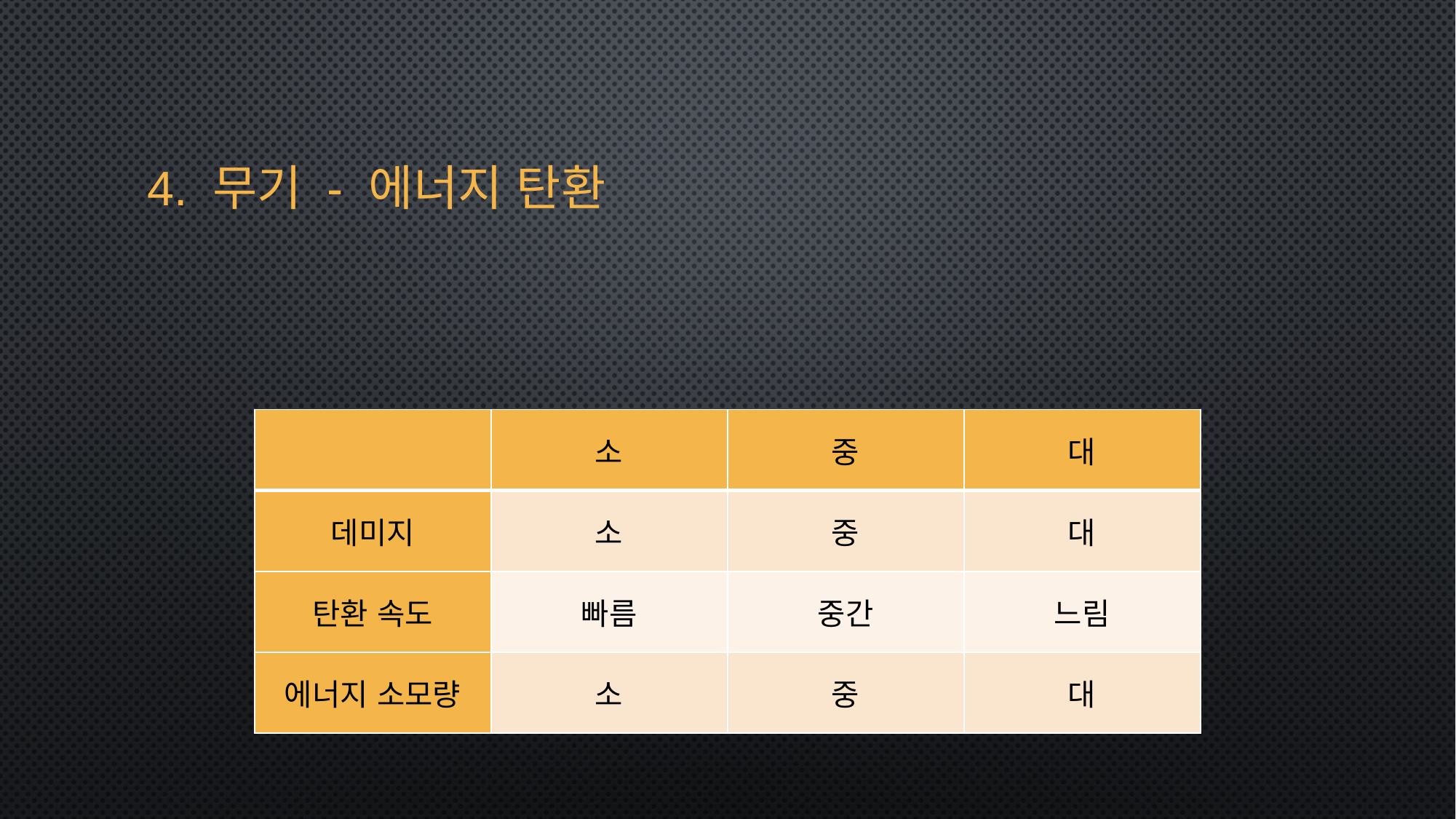

# 4. 무기 - 에너지 탄환
|  | 소 | 중 | 대 |
| --- | --- | --- | --- |
| 데미지 | 소 | 중 | 대 |
| 탄환 속도 | 빠름 | 중간 | 느림 |
| 에너지 소모량 | 소 | 중 | 대 |